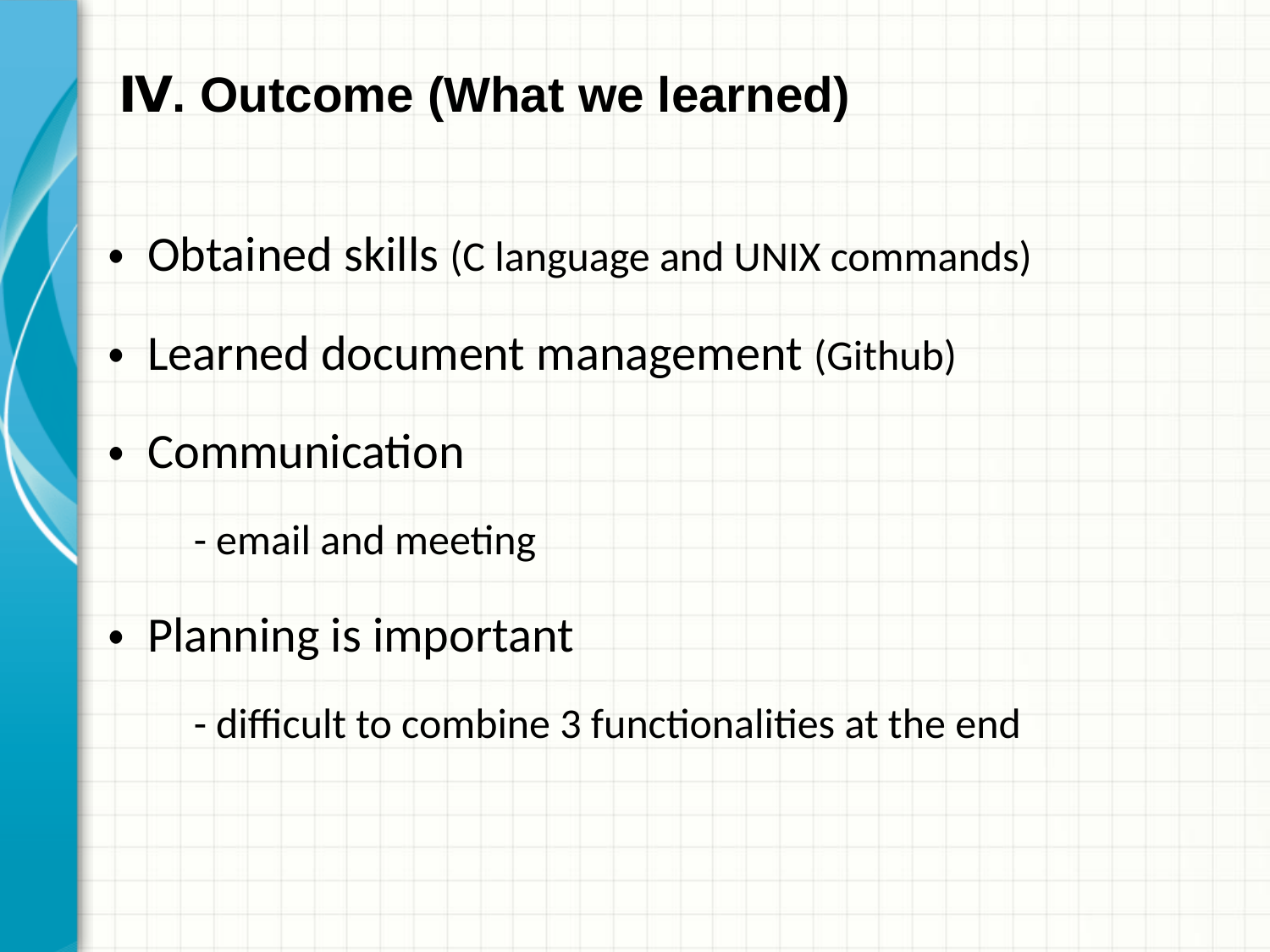

# Ⅳ. Outcome (What we learned)
・ Obtained skills (C language and UNIX commands)
・ Learned document management (Github)
・ Communication
         - email and meeting
・ Planning is important
         - difficult to combine 3 functionalities at the end